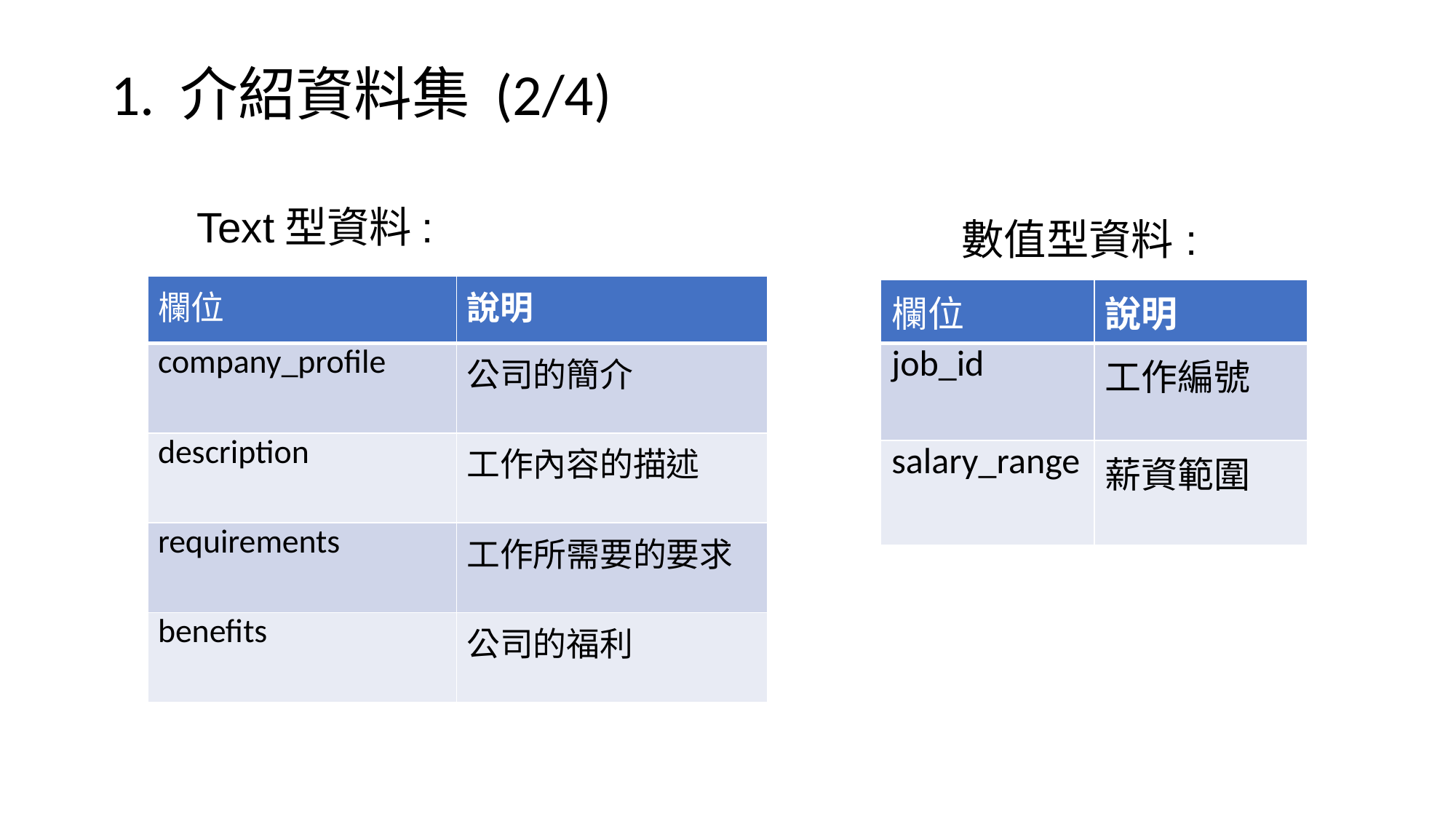

1. 介紹資料集 (2/4)
Text型資料:
數值型資料:
| 欄位 | 說明 |
| --- | --- |
| company\_profile | 公司的簡介 |
| description | 工作內容的描述 |
| requirements | 工作所需要的要求 |
| benefits | 公司的福利 |
| 欄位 | 說明 |
| --- | --- |
| job\_id | 工作編號 |
| salary\_range | 薪資範圍 |